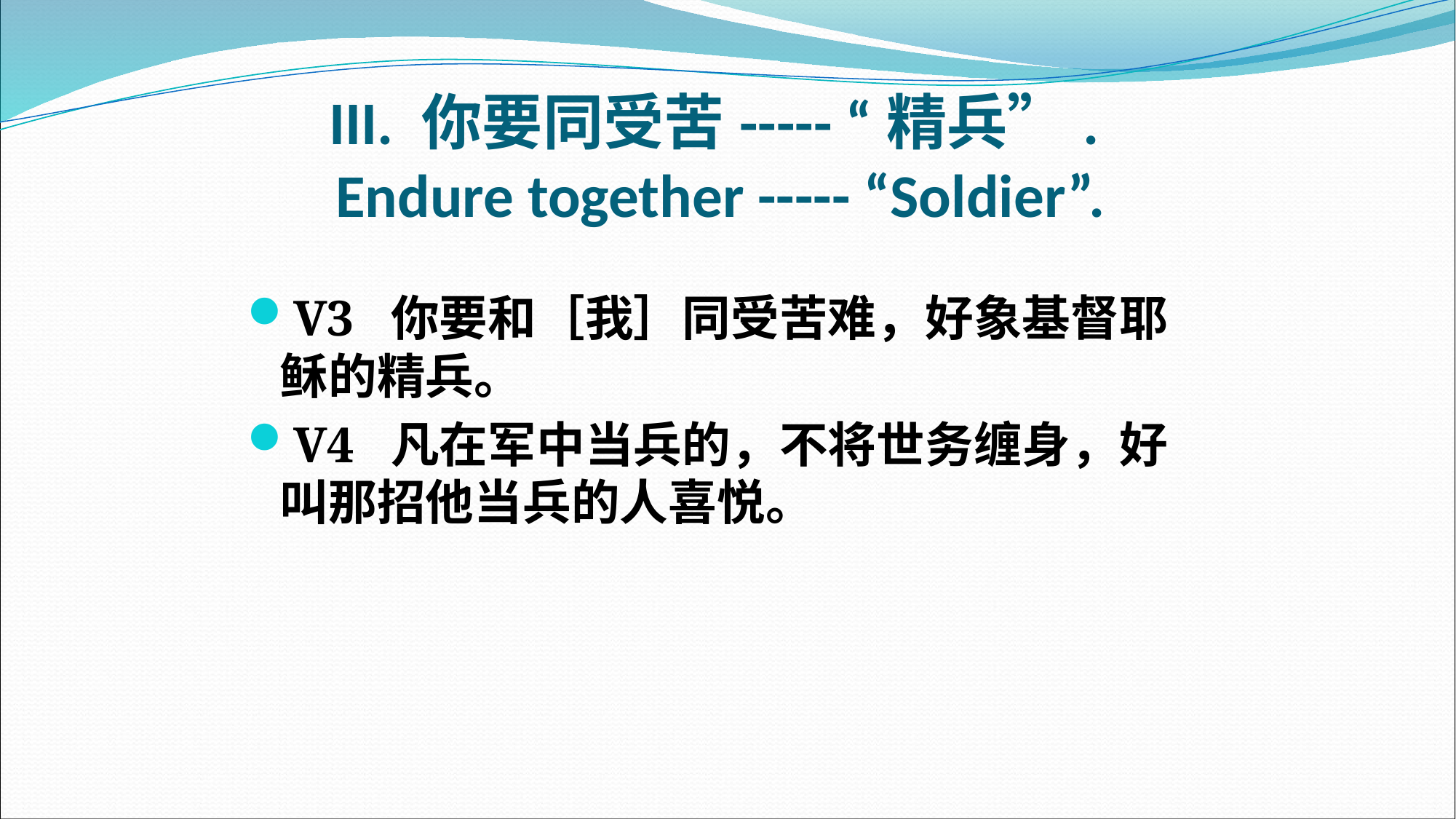

# III. 你要同受苦----- “精兵”. Endure together ----- “Soldier”.
V3  你要和［我］同受苦难，好象基督耶稣的精兵。
V4  凡在军中当兵的，不将世务缠身，好叫那招他当兵的人喜悦。